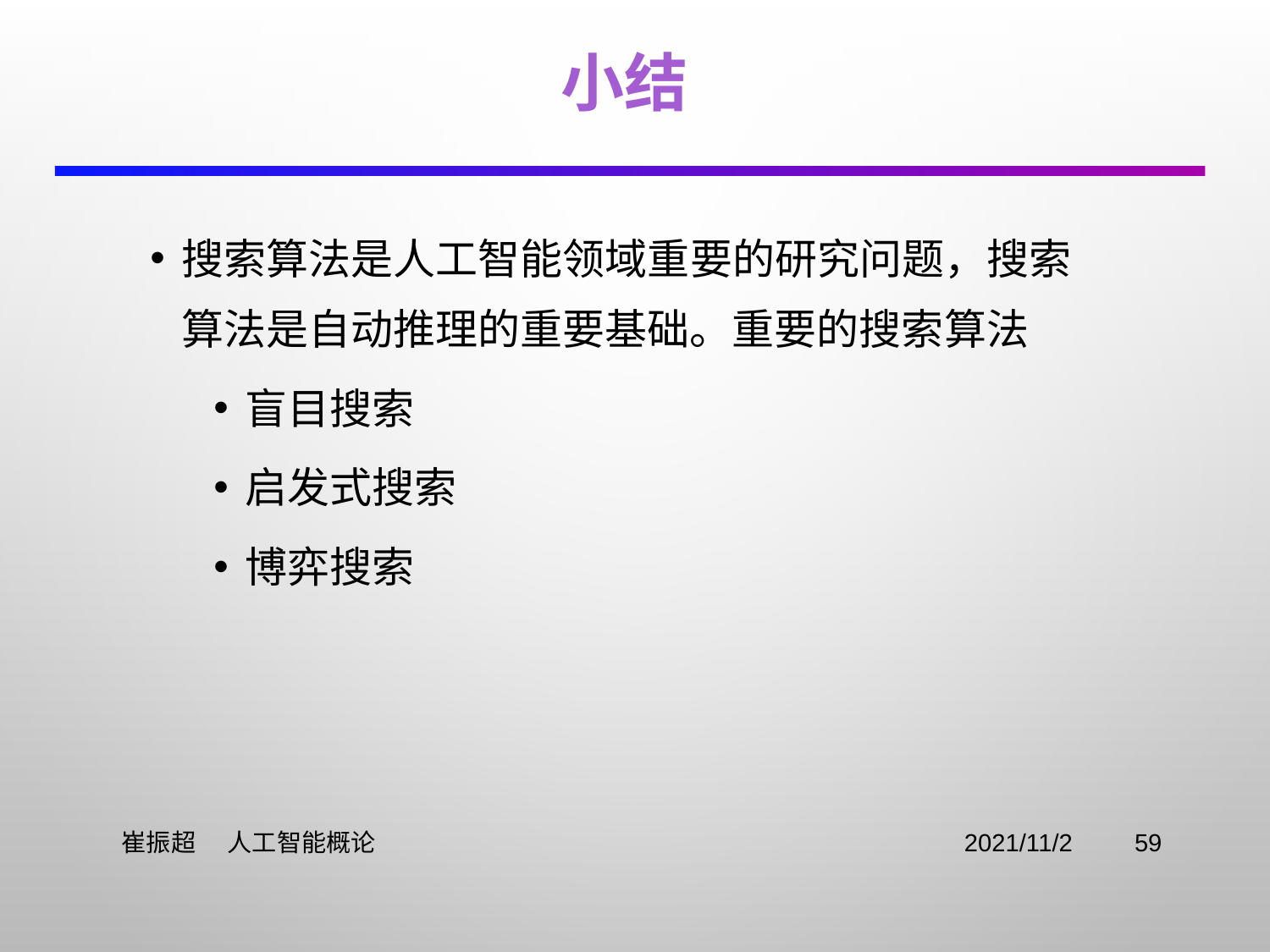

# 小结
搜索算法是人工智能领域重要的研究问题，搜索算法是自动推理的重要基础。重要的搜索算法
盲目搜索
启发式搜索
博弈搜索
 崔振超    人工智能概论
2021/11/2
59